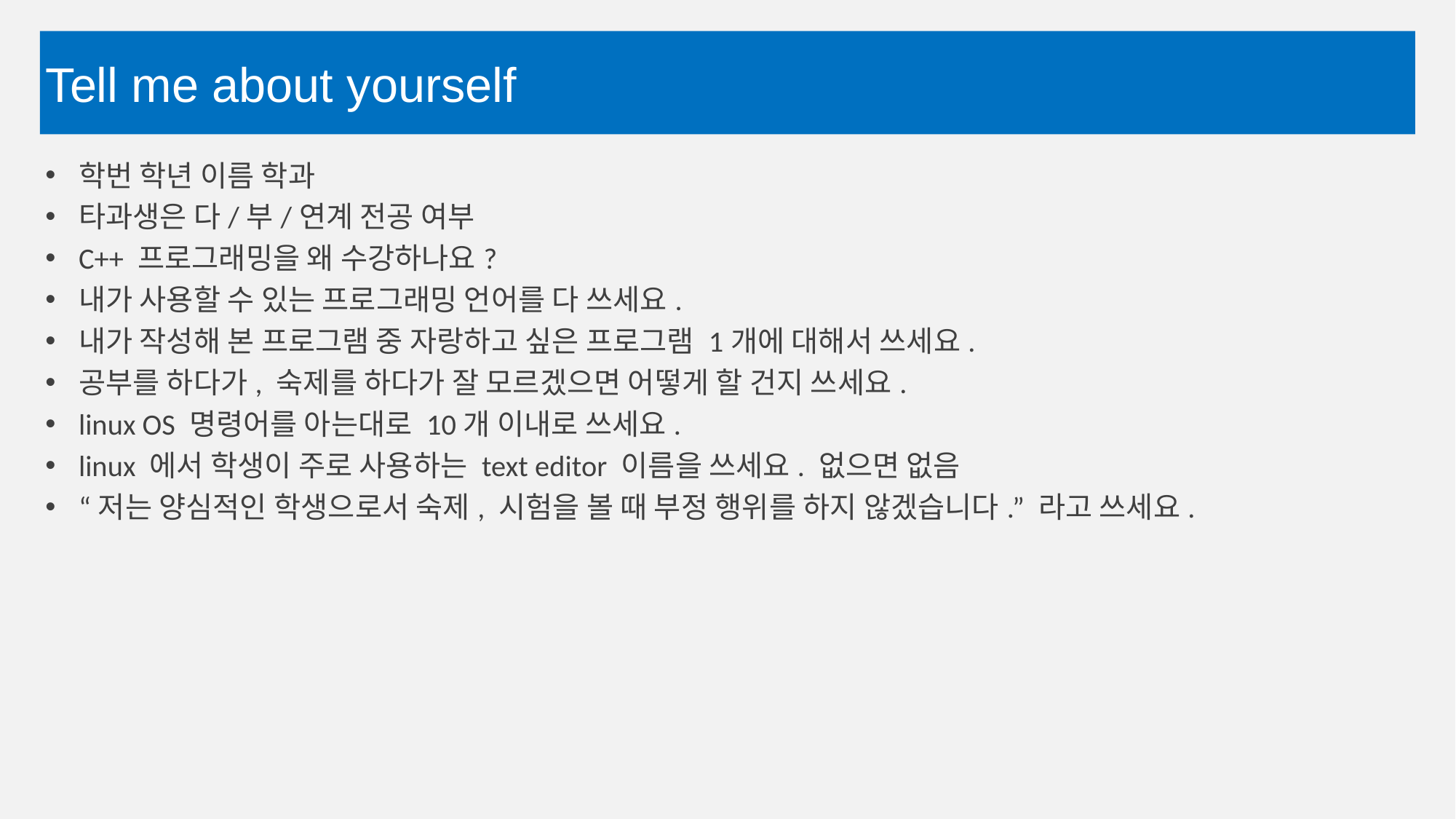

# Tell me about yourself
학번 학년 이름 학과
타과생은 다/부/연계 전공 여부
C++ 프로그래밍을 왜 수강하나요?
내가 사용할 수 있는 프로그래밍 언어를 다 쓰세요.
내가 작성해 본 프로그램 중 자랑하고 싶은 프로그램 1개에 대해서 쓰세요.
공부를 하다가, 숙제를 하다가 잘 모르겠으면 어떻게 할 건지 쓰세요.
linux OS 명령어를 아는대로 10개 이내로 쓰세요.
linux 에서 학생이 주로 사용하는 text editor 이름을 쓰세요. 없으면 없음
“저는 양심적인 학생으로서 숙제, 시험을 볼 때 부정 행위를 하지 않겠습니다.” 라고 쓰세요.